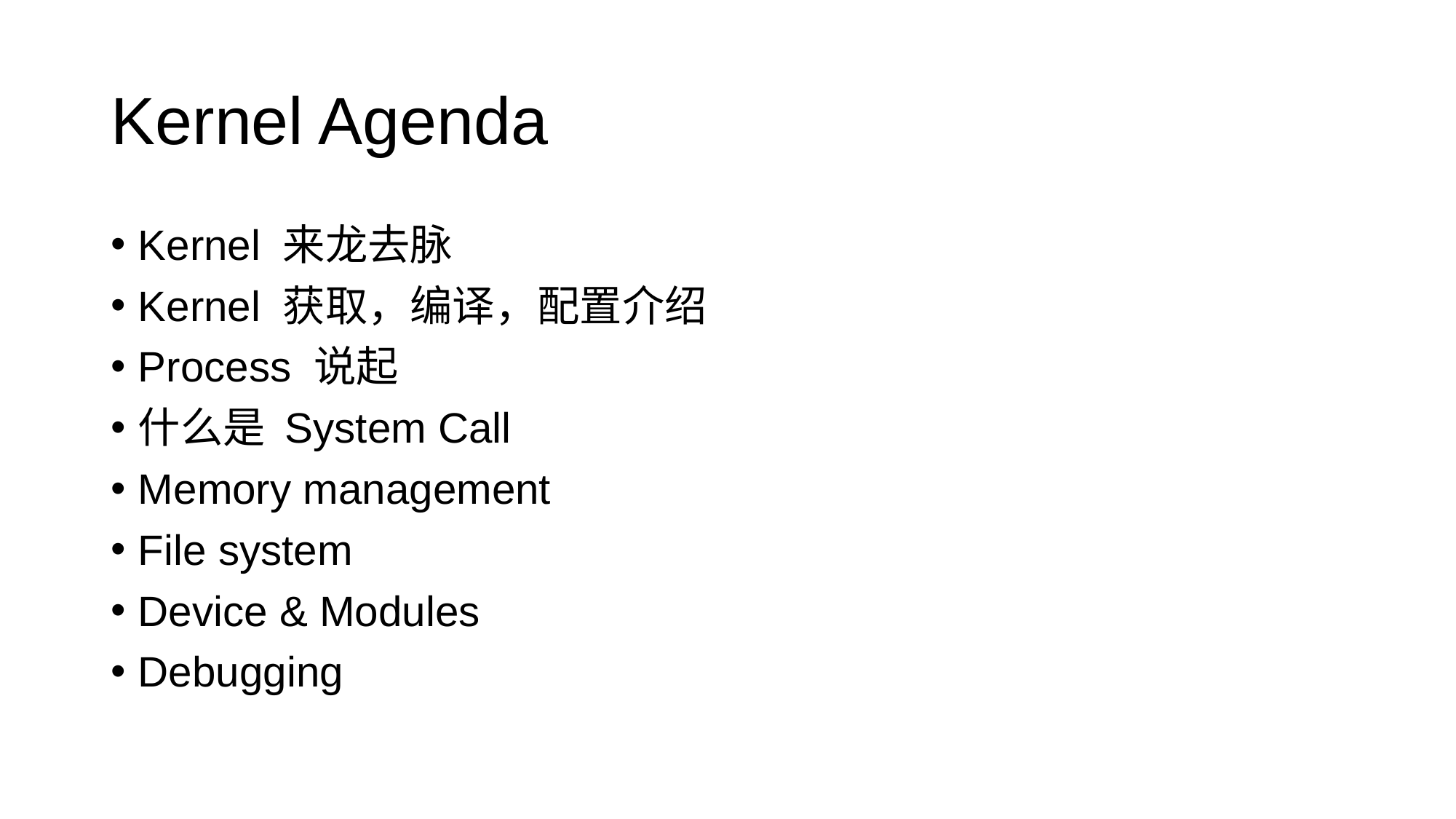

# Kernel Agenda
Kernel 来龙去脉
Kernel 获取，编译，配置介绍
Process 说起
什么是 System Call
Memory management
File system
Device & Modules
Debugging